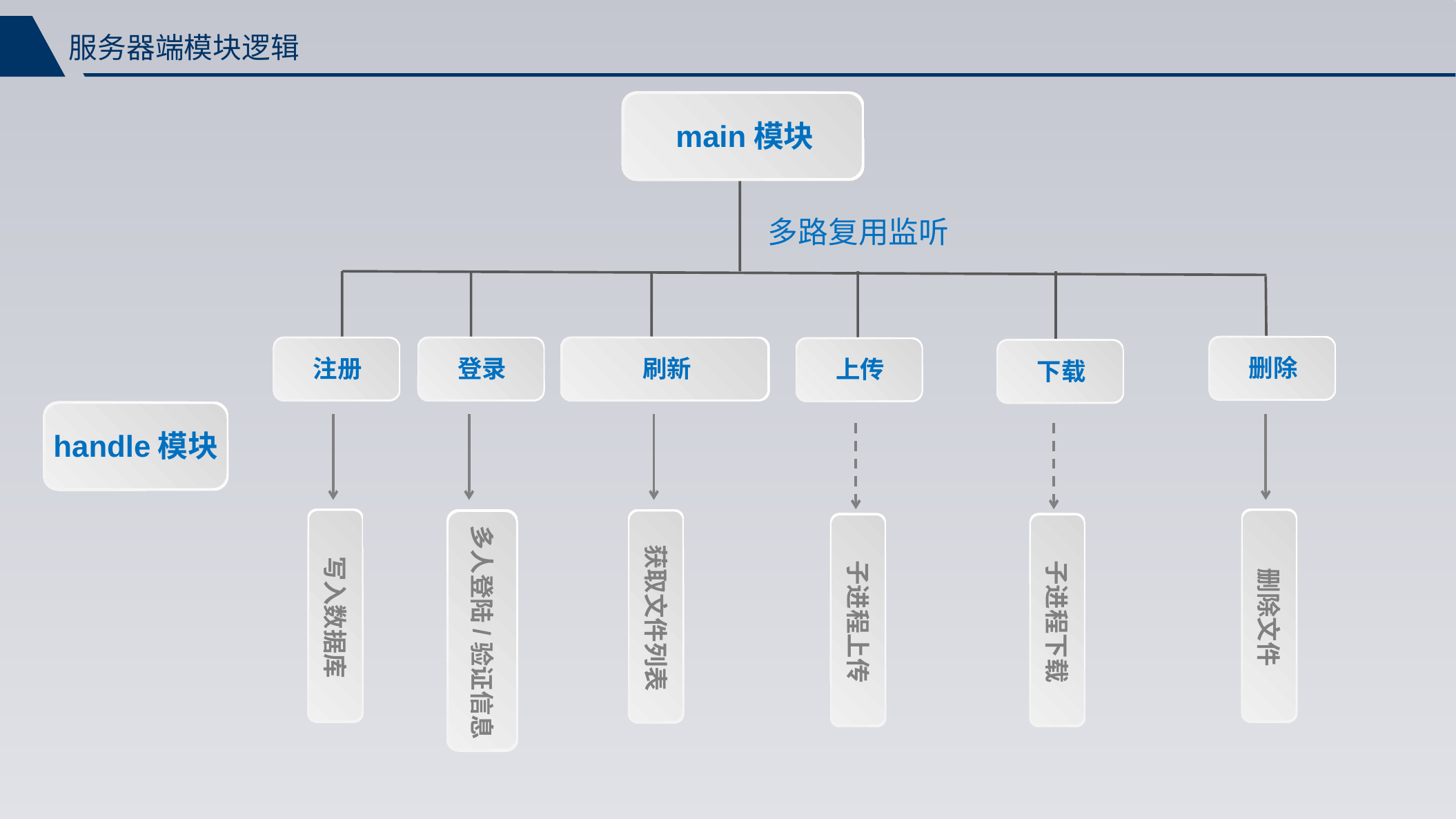

服务器端模块逻辑

main模块

多路复用监听

删除

注册

登录

刷新

上传

下载

handle模块
写入数据库

删除文件

多人登陆/验证信息

获取文件列表

子进程上传

子进程下载